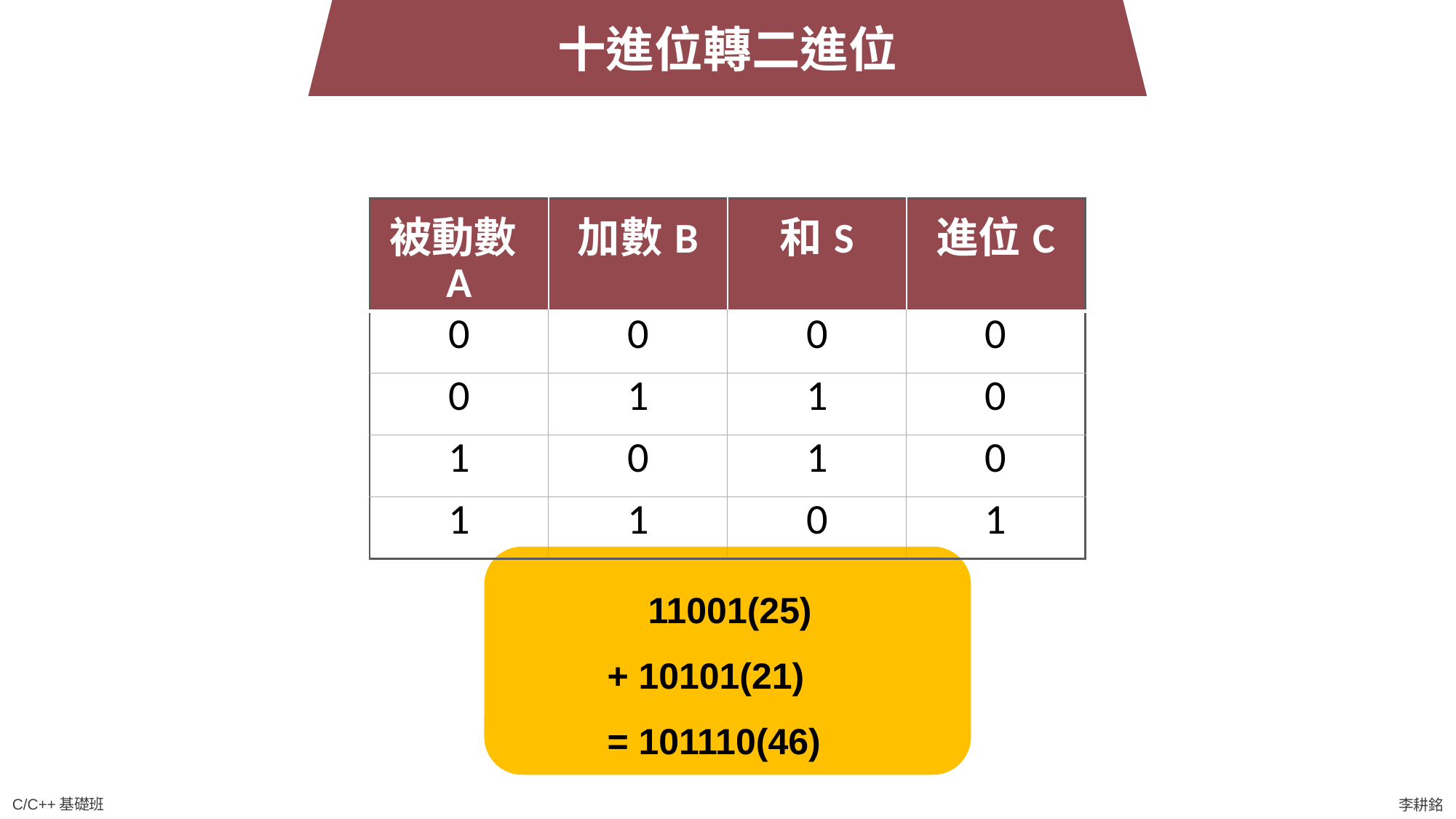

十進位轉二進位
| 被動數A | 加數B | 和S | 進位C |
| --- | --- | --- | --- |
| 0 | 0 | 0 | 0 |
| 0 | 1 | 1 | 0 |
| 1 | 0 | 1 | 0 |
| 1 | 1 | 0 | 1 |

    11001(25)
+ 10101(21)
= 101110(46)
C/C++基礎班
李耕銘